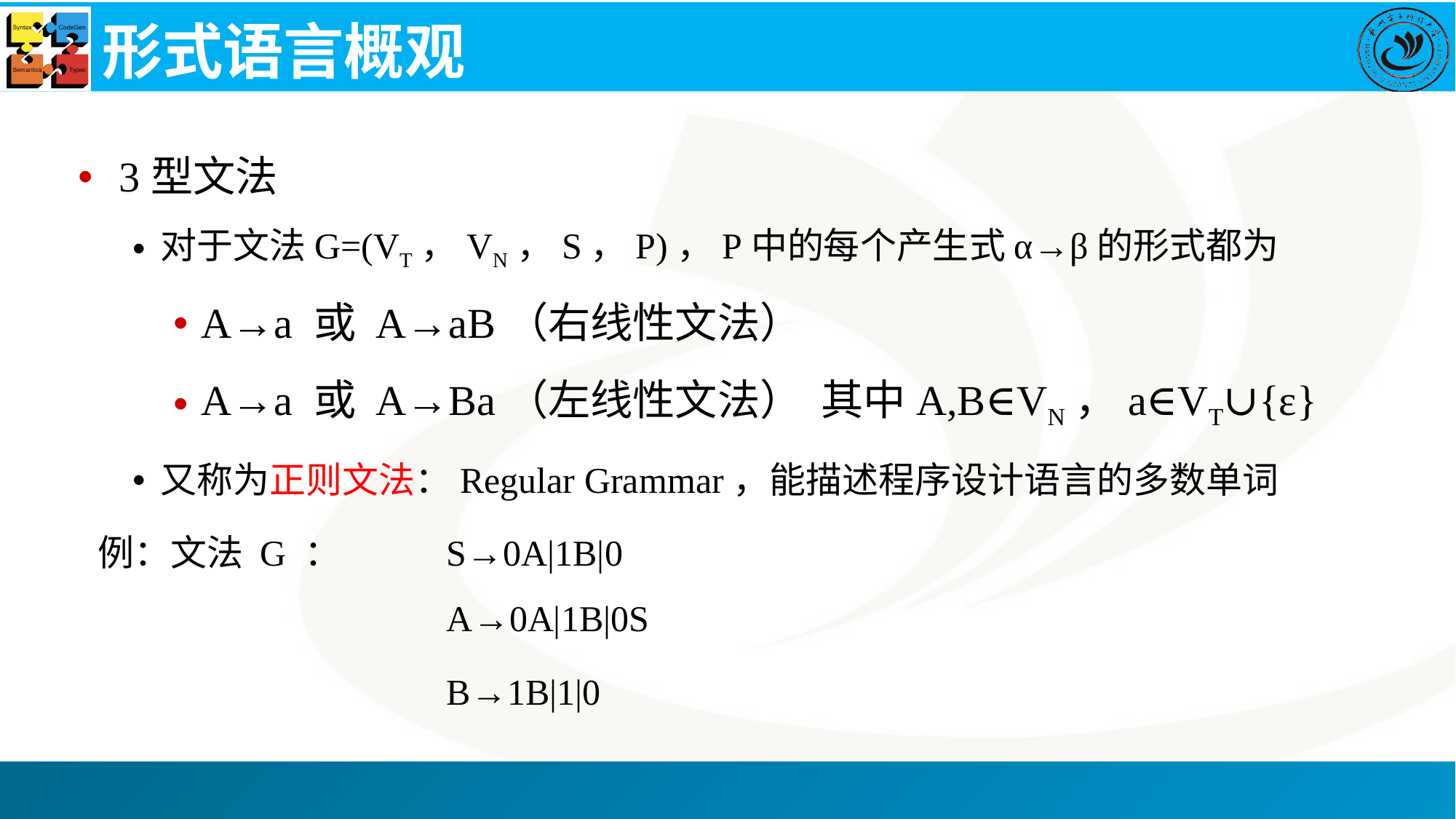

# 形式语言概观
3型文法
对于文法G=(VT，VN，S，P)，P中的每个产生式α→β的形式都为
A→a 或 A→aB（右线性文法）
A→a 或 A→Ba（左线性文法）  其中A,B∈VN，a∈VT∪{ε}
又称为正则文法：Regular Grammar，能描述程序设计语言的多数单词
 例：文法 G ：	S→0A|1B|0
			  	A→0A|1B|0S
				B→1B|1|0
84